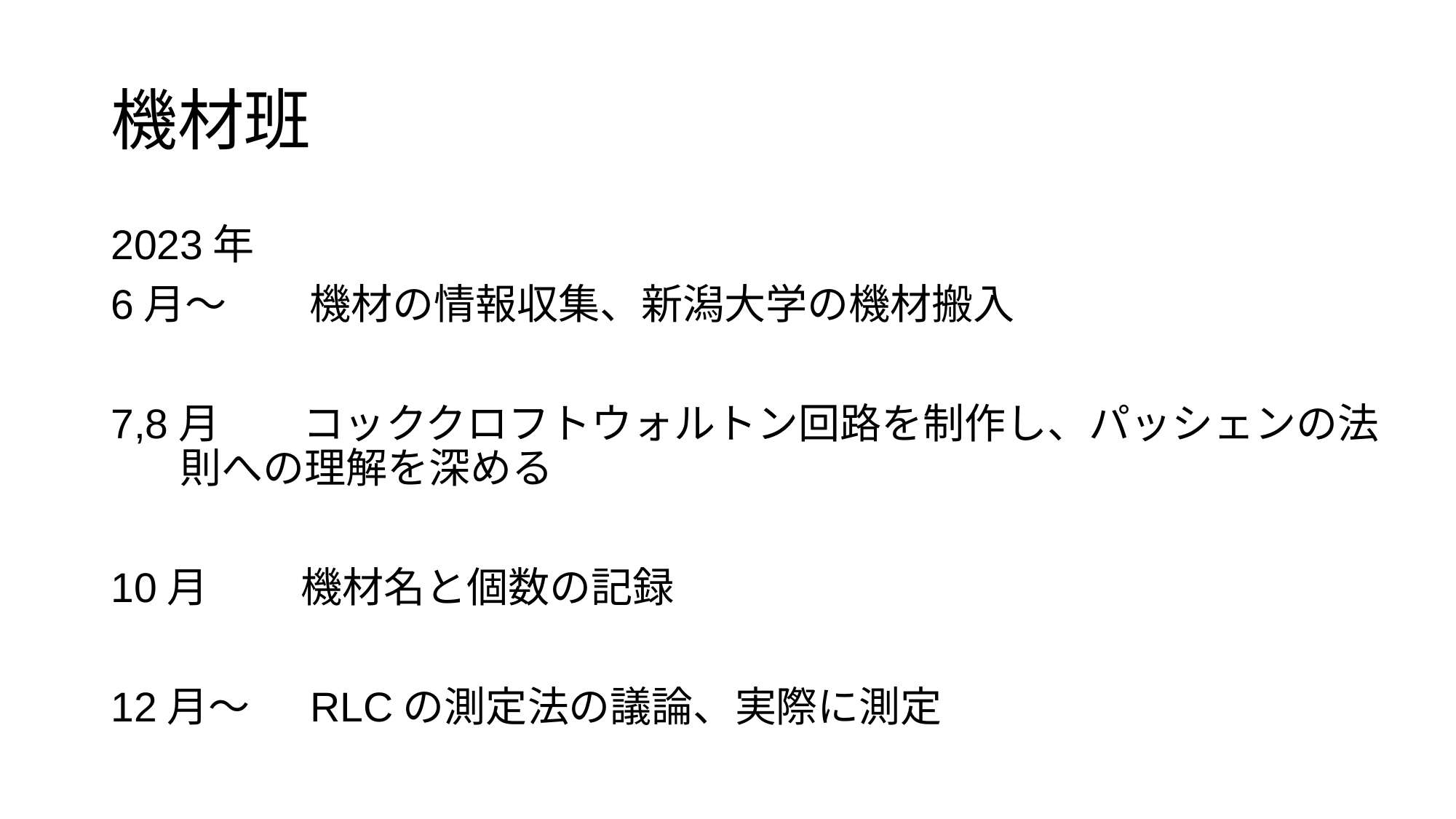

# 機材班
2023年
6月～　　機材の情報収集、新潟大学の機材搬入

7,8月　　コッククロフトウォルトン回路を制作し、パッシェンの法		　   則への理解を深める

10月　　 機材名と個数の記録

12月～　 RLCの測定法の議論、実際に測定